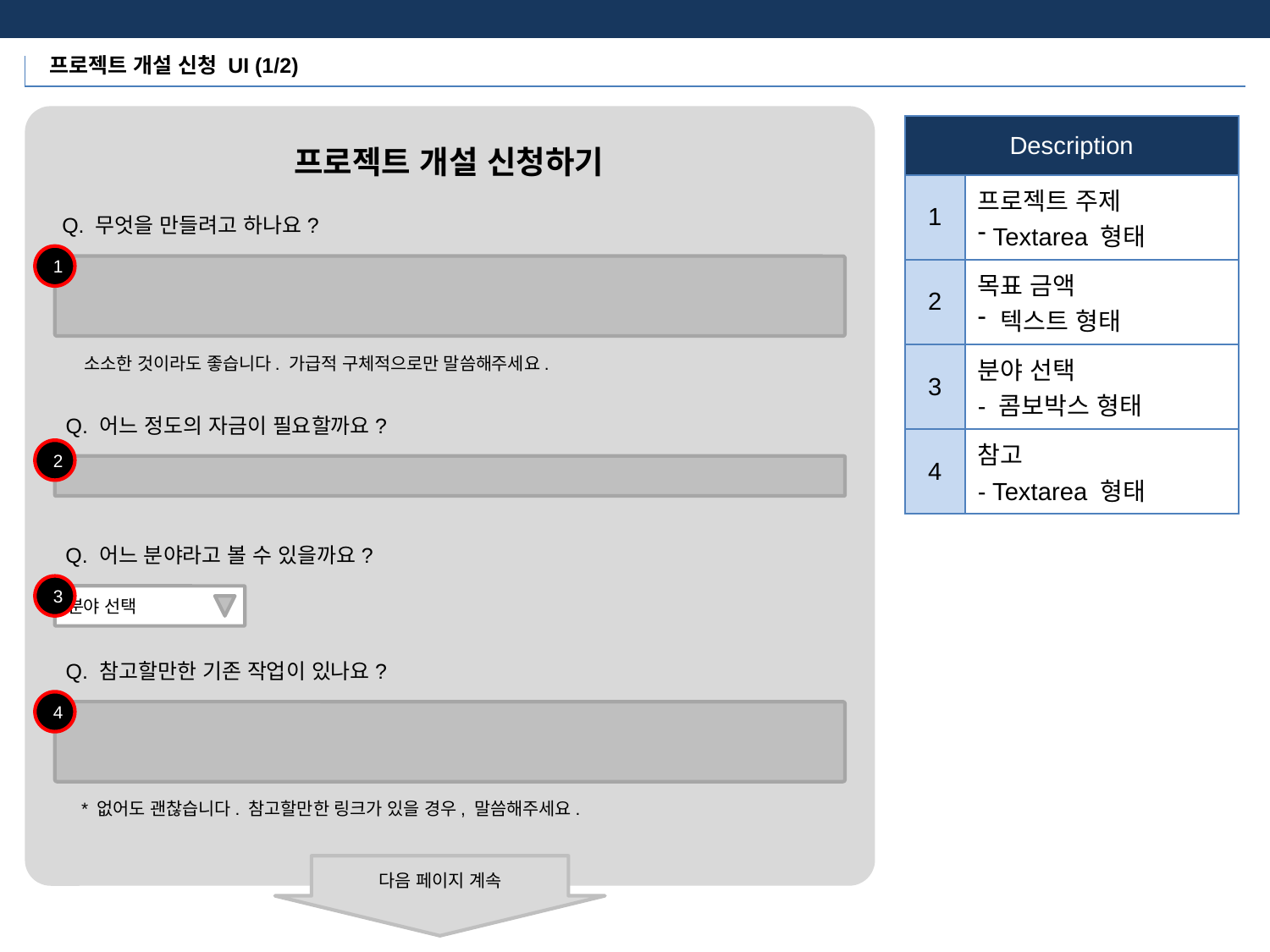

프로젝트 개설 신청 UI (1/2)

| Description |  |
| --- | --- |
| 1 | 프로젝트 주제 Textarea 형태 |
| 2 | 목표 금액 텍스트 형태 |
| 3 | 분야 선택 - 콤보박스 형태 |
| 4 | 참고 - Textarea 형태 |
프로젝트 개설 신청하기
Q. 무엇을 만들려고 하나요?
1

소소한 것이라도 좋습니다. 가급적 구체적으로만 말씀해주세요.
Q. 어느 정도의 자금이 필요할까요?
2

Q. 어느 분야라고 볼 수 있을까요?
3
분야 선택

Q. 참고할만한 기존 작업이 있나요?
4

* 없어도 괜찮습니다. 참고할만한 링크가 있을 경우, 말씀해주세요.
다음 페이지 계속